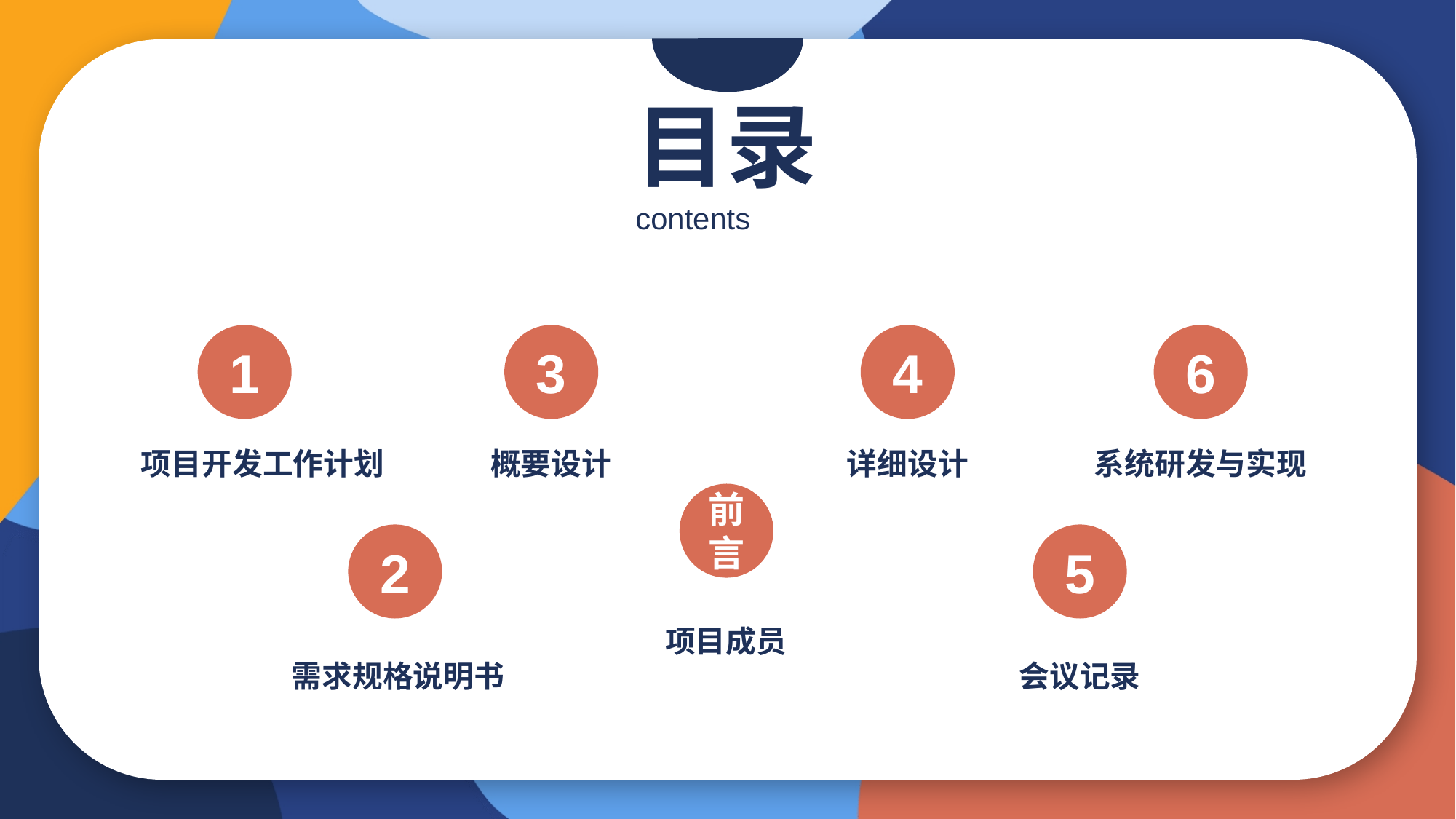

目录
contents
4
6
3
1
概要设计
详细设计
系统研发与实现
项目开发工作计划
前言
5
2
项目成员
会议记录
需求规格说明书